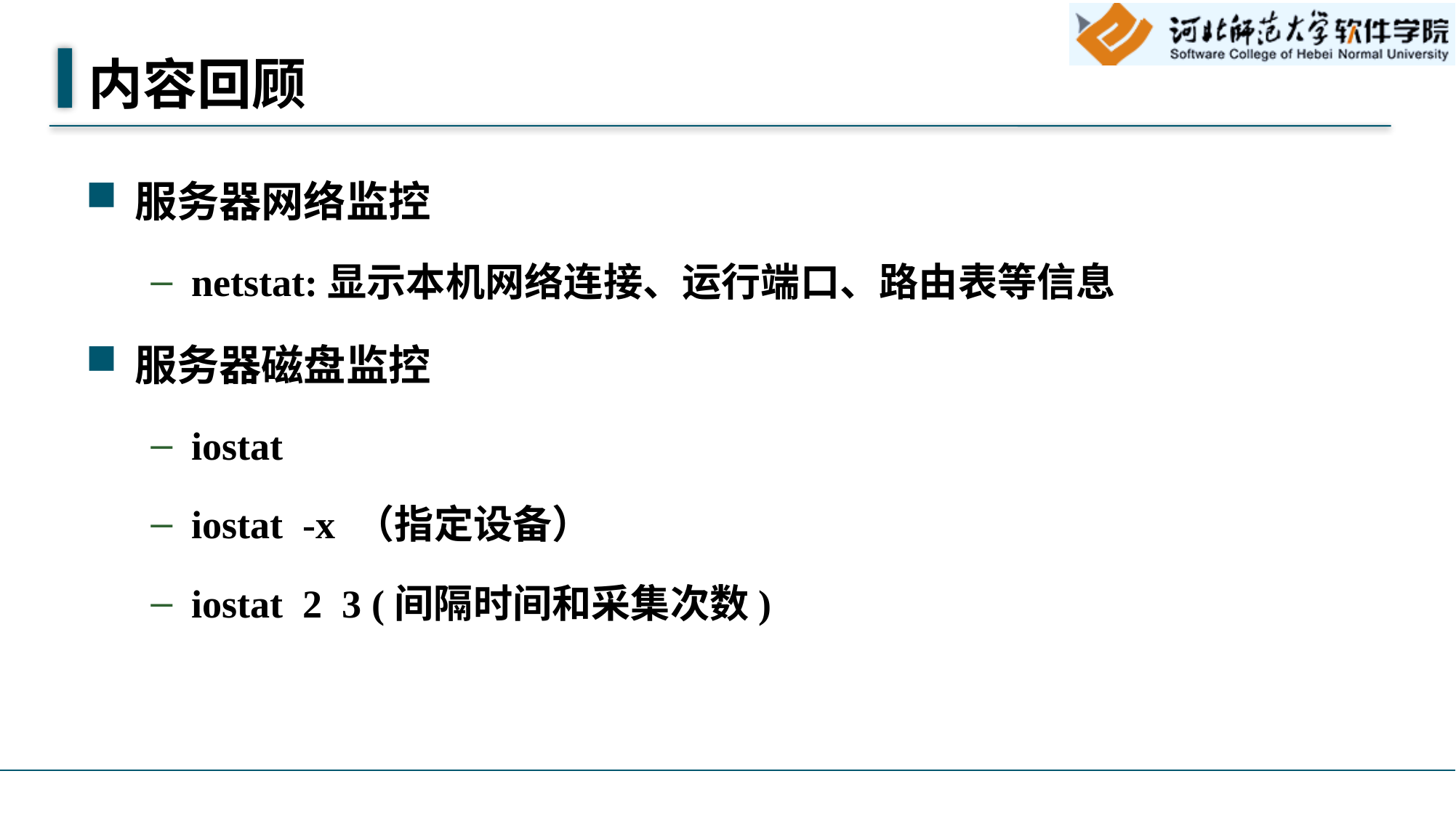

# 内容回顾
服务器网络监控
netstat:显示本机网络连接、运行端口、路由表等信息
服务器磁盘监控
iostat
iostat  -x （指定设备）
iostat  2  3 (间隔时间和采集次数)